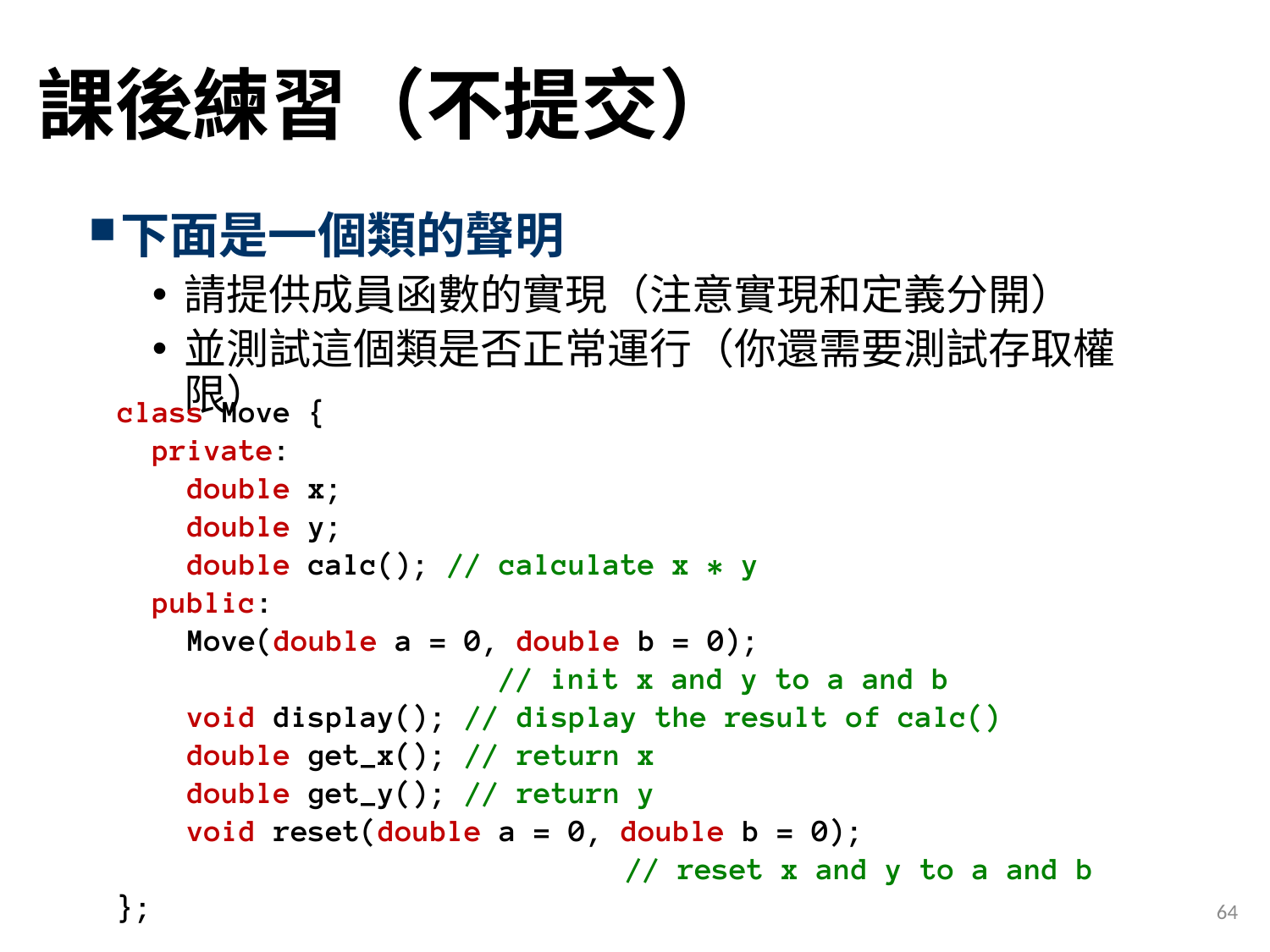

# 課後練習（不提交）
下面是一個類的聲明
請提供成員函數的實現（注意實現和定義分開）
並測試這個類是否正常運行（你還需要測試存取權限）

class Move {
  private:
    double x;
    double y;
    double calc(); // calculate x * y
  public:
    Move(double a = 0, double b = 0);
			// init x and y to a and b
    void display(); // display the result of calc()
    double get_x(); // return x
    double get_y(); // return y
    void reset(double a = 0, double b = 0);
				// reset x and y to a and b
};
64